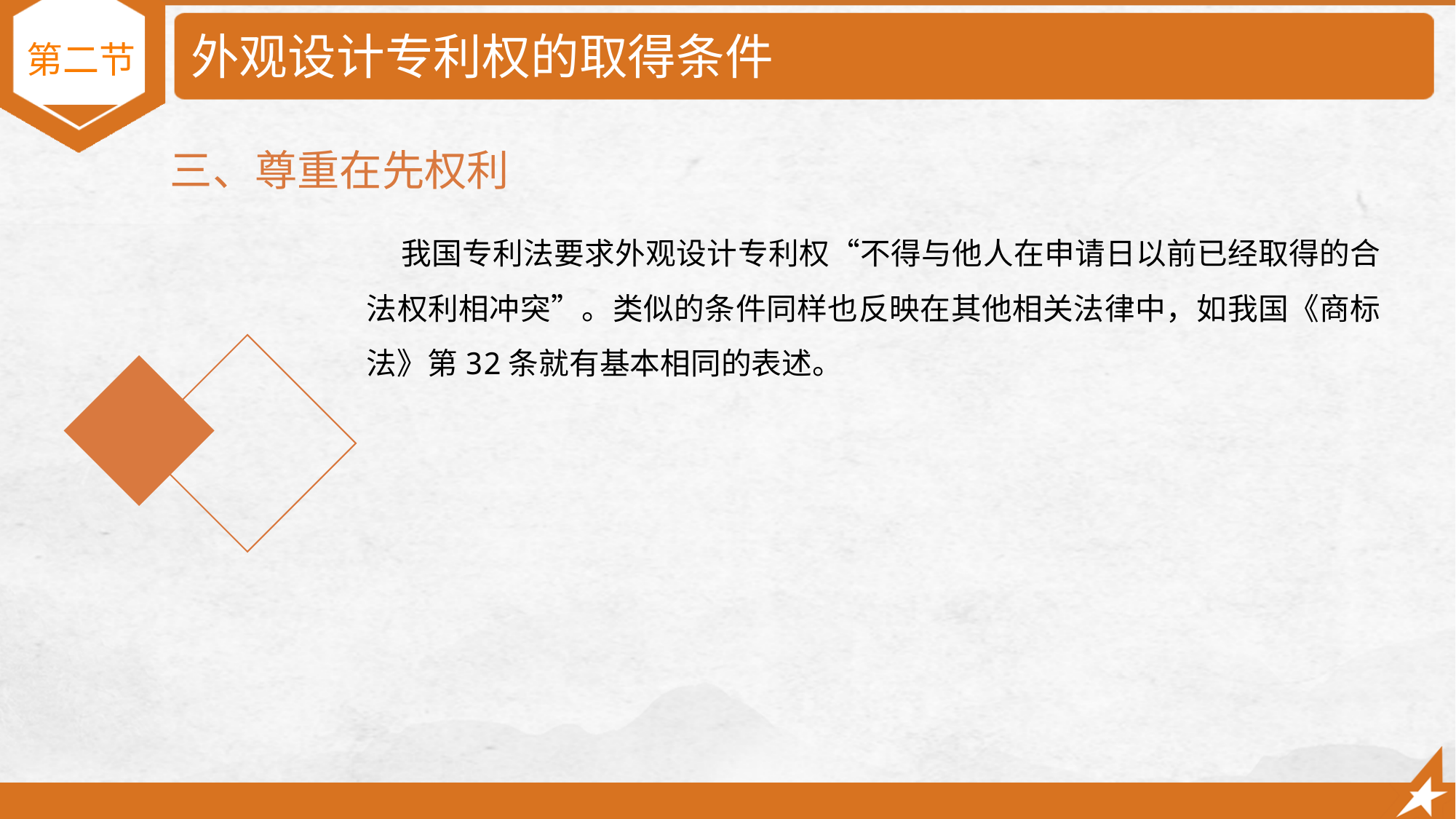

# 外观设计专利权的取得条件
第二节
三、尊重在先权利
   我国专利法要求外观设计专利权“不得与他人在申请日以前已经取得的合法权利相冲突”。类似的条件同样也反映在其他相关法律中，如我国《商标法》第32条就有基本相同的表述。